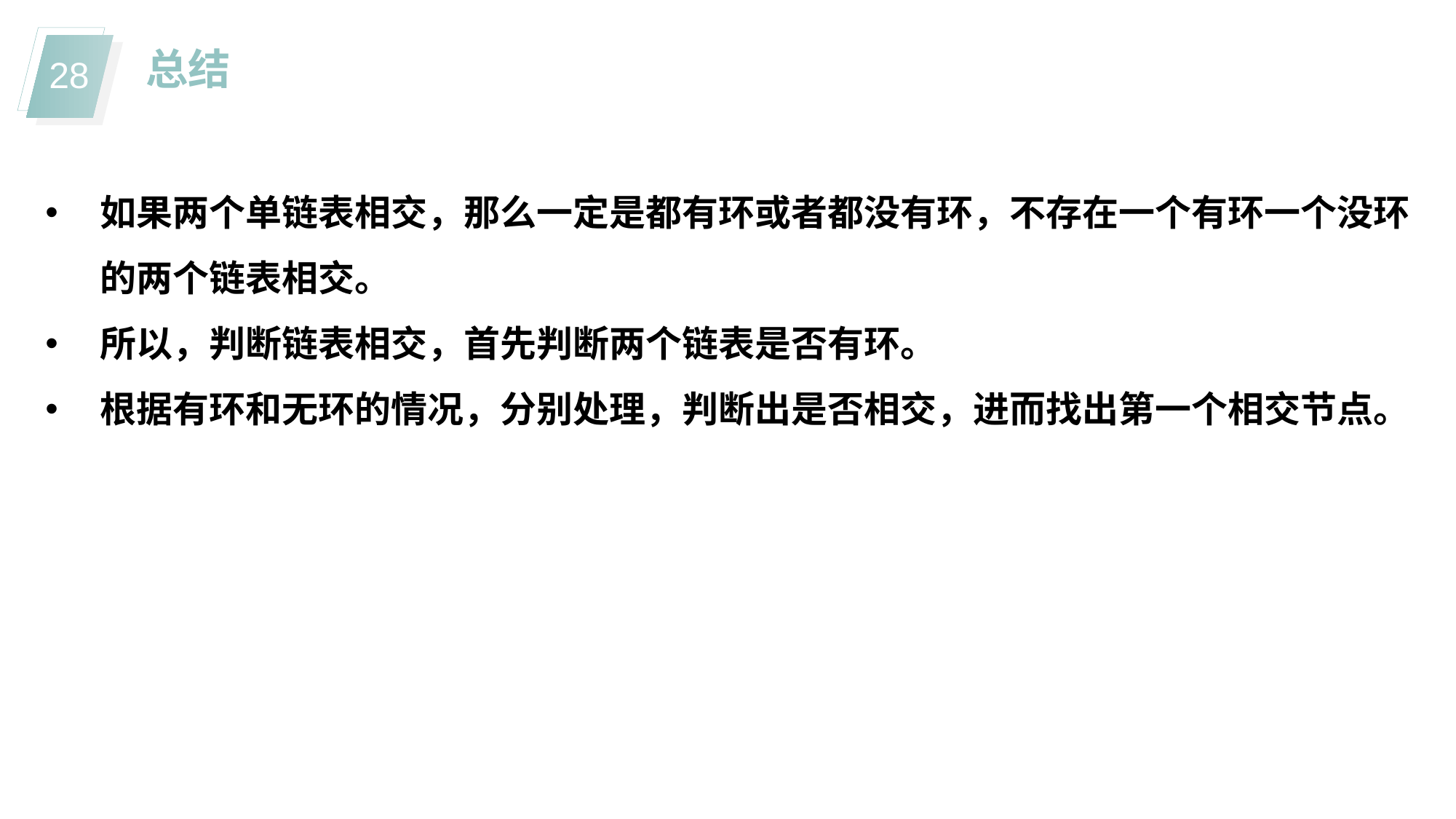

总结
如果两个单链表相交，那么一定是都有环或者都没有环，不存在一个有环一个没环的两个链表相交。
所以，判断链表相交，首先判断两个链表是否有环。
根据有环和无环的情况，分别处理，判断出是否相交，进而找出第一个相交节点。